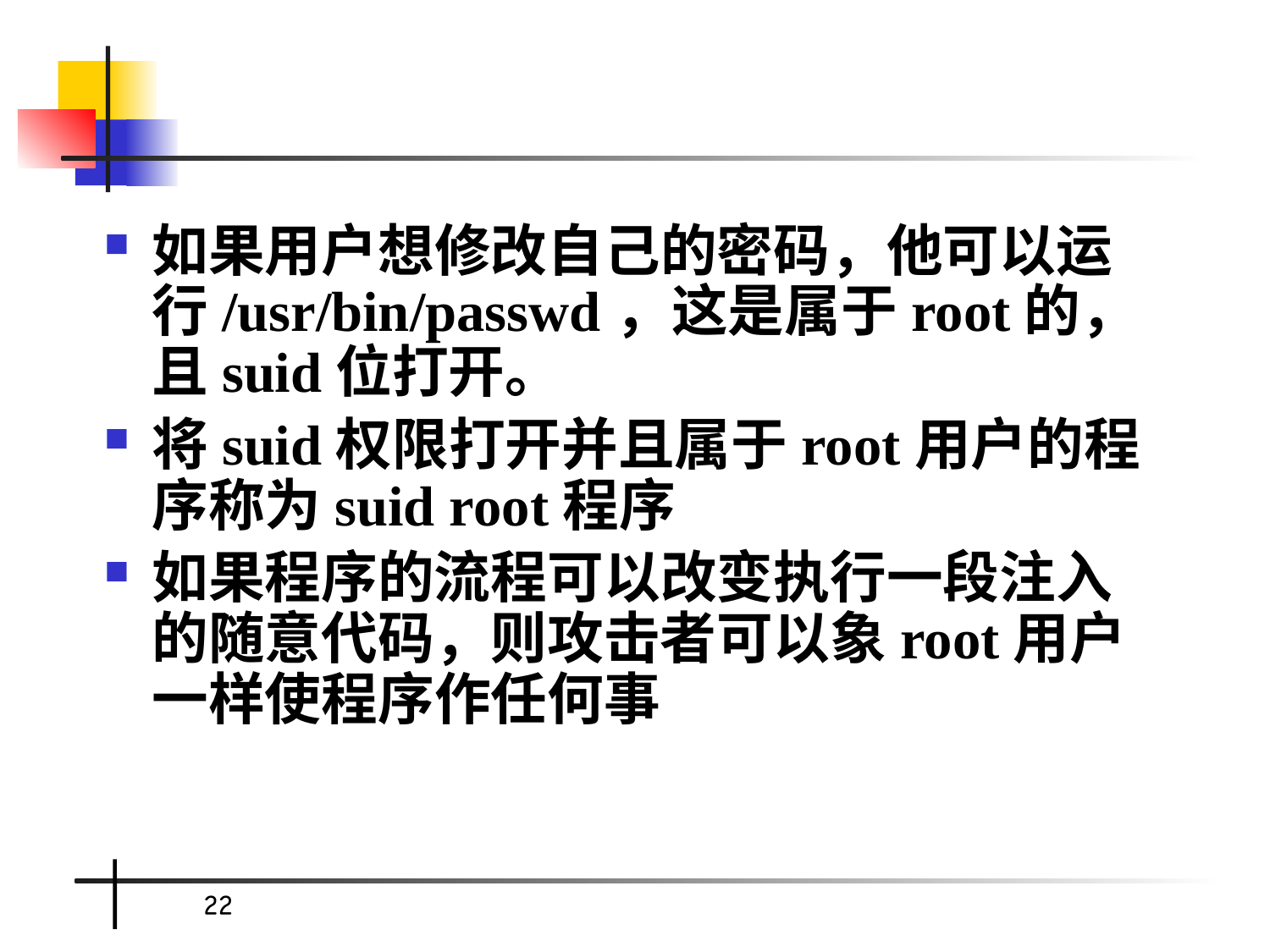

#
如果用户想修改自己的密码，他可以运行/usr/bin/passwd，这是属于root的，且suid位打开。
将suid权限打开并且属于root用户的程序称为suid root程序
如果程序的流程可以改变执行一段注入的随意代码，则攻击者可以象root用户一样使程序作任何事

22